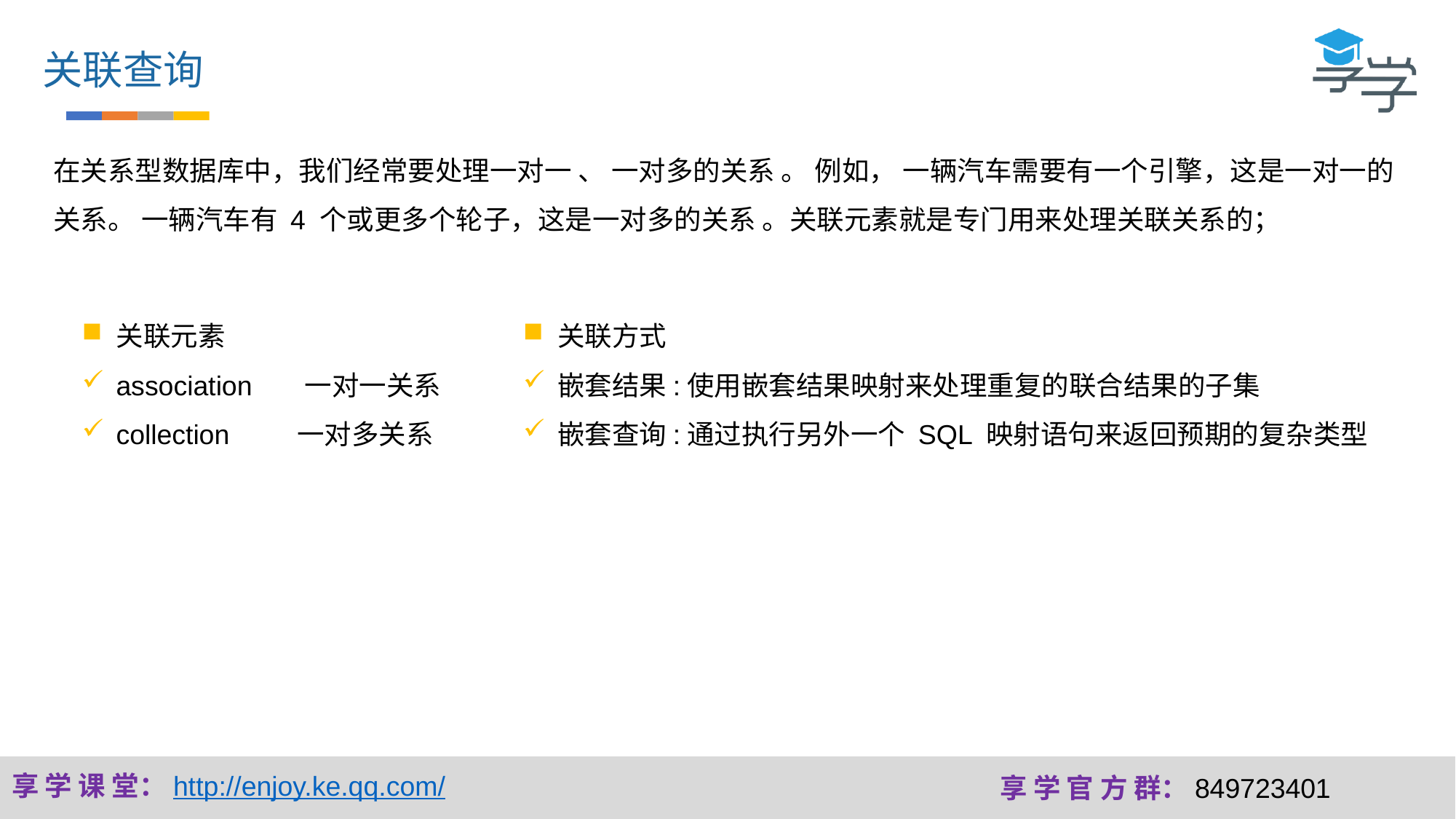

关联查询

在关系型数据库中，我们经常要处理一对一 、 一对多的关系 。 例如， 一辆汽车需要有一个引擎，这是一对一的关系。 一辆汽车有 4 个或更多个轮子，这是一对多的关系 。关联元素就是专门用来处理关联关系的；
关联元素
association      一对一关系
collection        一对多关系
关联方式
嵌套结果:使用嵌套结果映射来处理重复的联合结果的子集
嵌套查询:通过执行另外一个 SQL 映射语句来返回预期的复杂类型